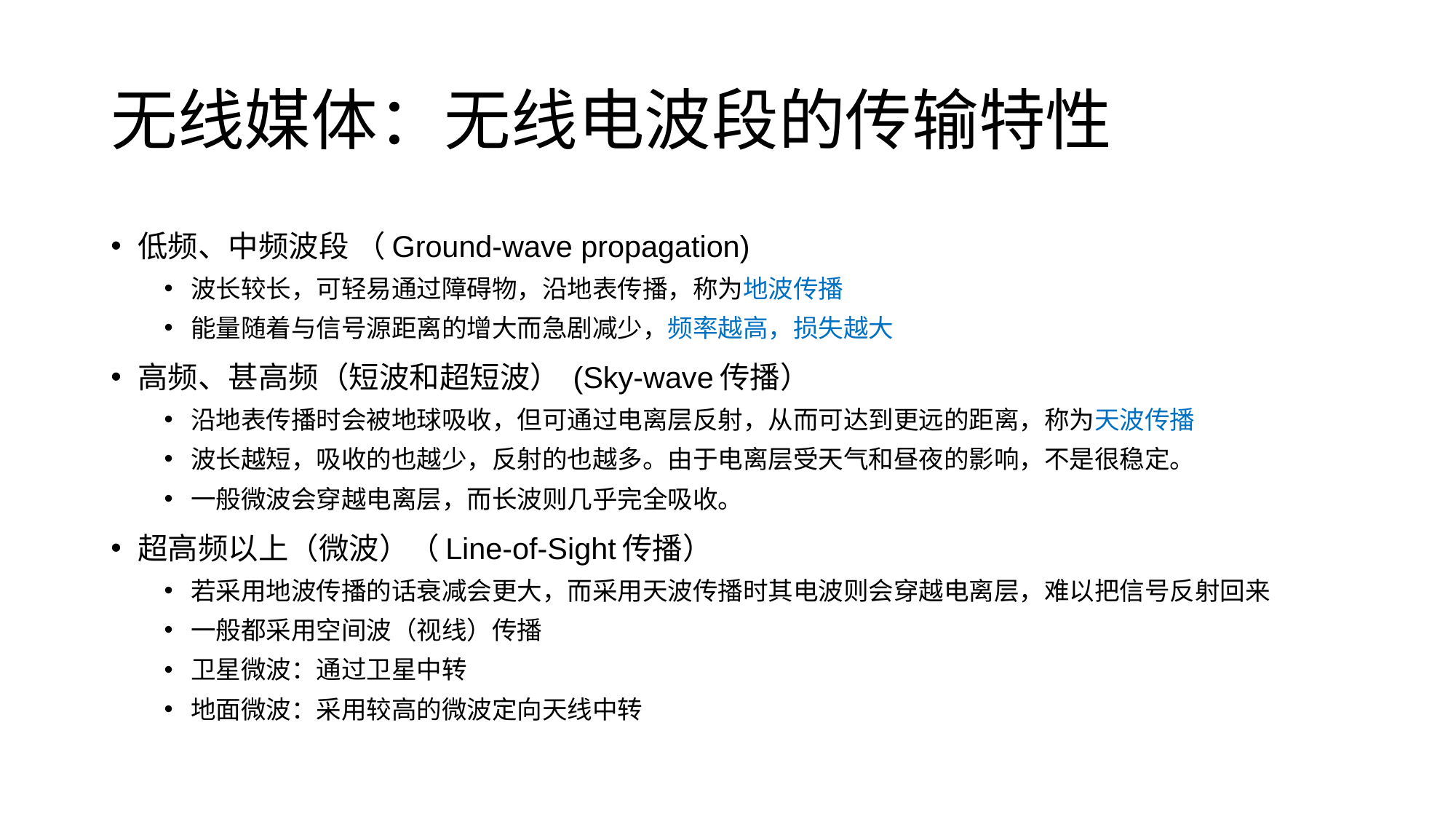

# 无线媒体：无线电波段的传输特性
低频、中频波段 （Ground-wave propagation)
波长较长，可轻易通过障碍物，沿地表传播，称为地波传播
能量随着与信号源距离的增大而急剧减少，频率越高，损失越大
高频、甚高频（短波和超短波） (Sky-wave传播）
沿地表传播时会被地球吸收，但可通过电离层反射，从而可达到更远的距离，称为天波传播
波长越短，吸收的也越少，反射的也越多。由于电离层受天气和昼夜的影响，不是很稳定。
一般微波会穿越电离层，而长波则几乎完全吸收。
超高频以上（微波）（Line-of-Sight传播）
若采用地波传播的话衰减会更大，而采用天波传播时其电波则会穿越电离层，难以把信号反射回来
一般都采用空间波（视线）传播
卫星微波：通过卫星中转
地面微波：采用较高的微波定向天线中转